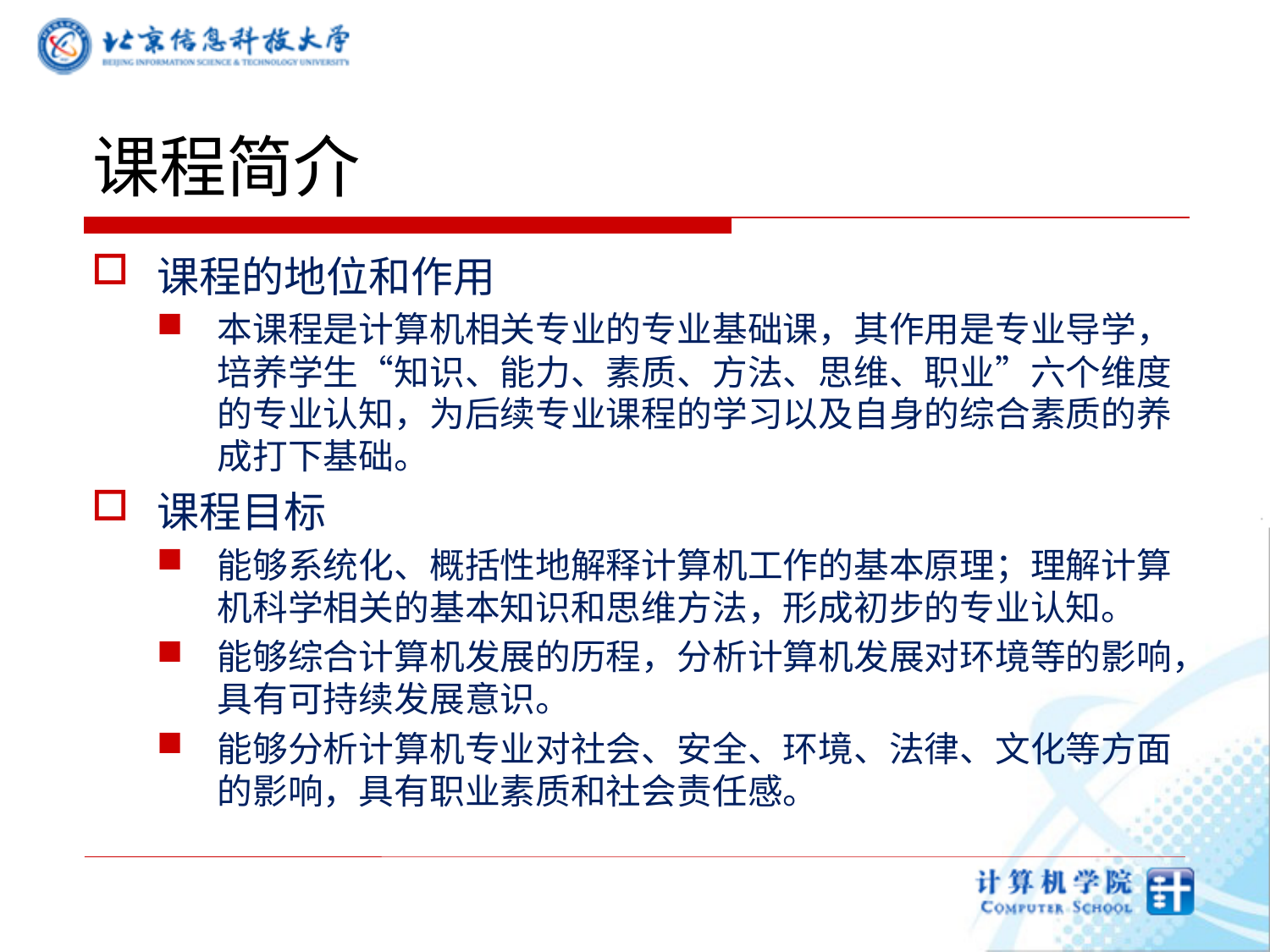

# 课程简介
课程的地位和作用
本课程是计算机相关专业的专业基础课，其作用是专业导学，培养学生“知识、能力、素质、方法、思维、职业”六个维度的专业认知，为后续专业课程的学习以及自身的综合素质的养成打下基础。
课程目标
能够系统化、概括性地解释计算机工作的基本原理；理解计算机科学相关的基本知识和思维方法，形成初步的专业认知。
能够综合计算机发展的历程，分析计算机发展对环境等的影响，具有可持续发展意识。
能够分析计算机专业对社会、安全、环境、法律、文化等方面的影响，具有职业素质和社会责任感。